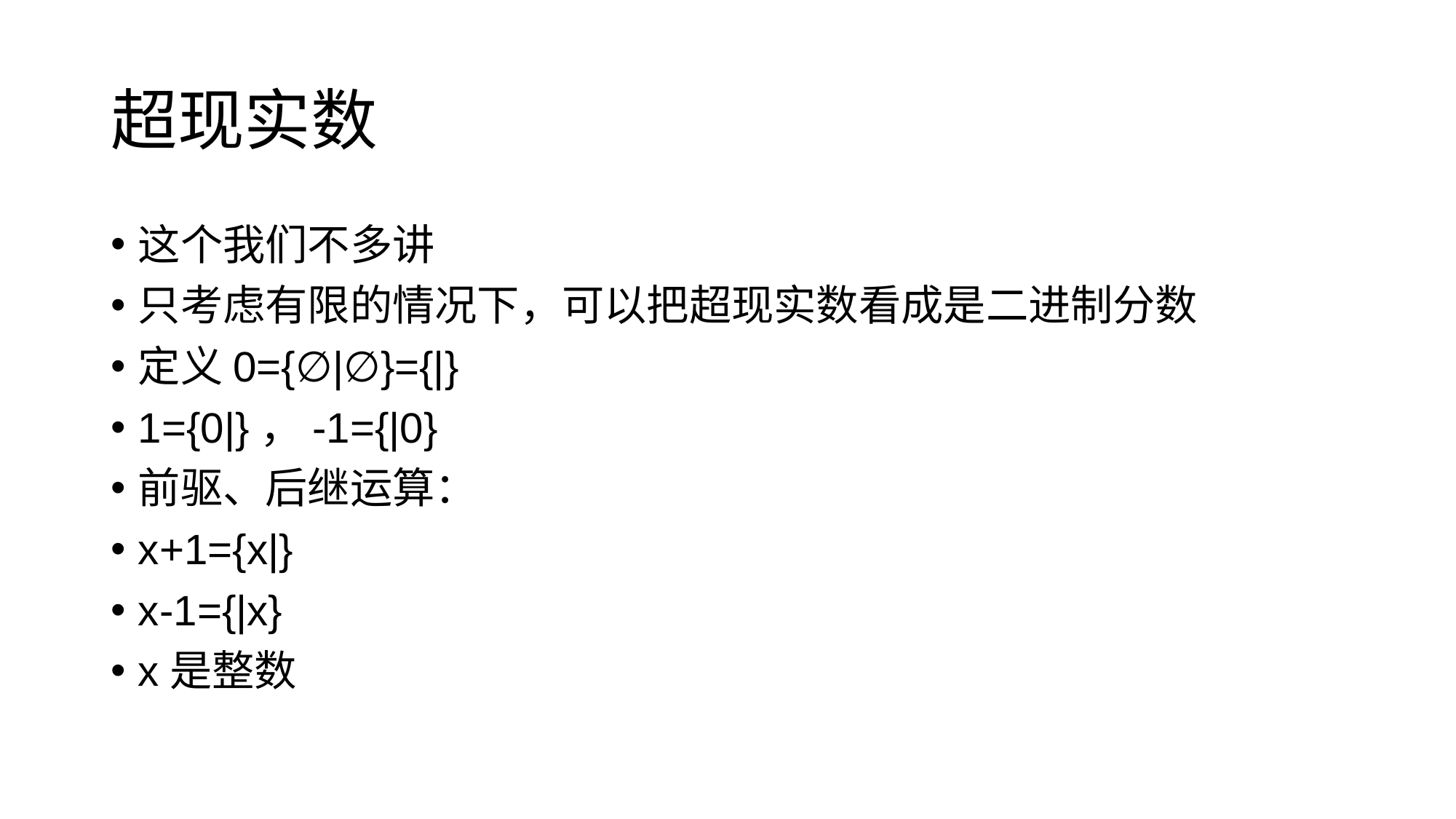

# 超现实数
这个我们不多讲
只考虑有限的情况下，可以把超现实数看成是二进制分数
定义0={∅|∅}={|}
1={0|}，-1={|0}
前驱、后继运算：
x+1={x|}
x-1={|x}
x是整数